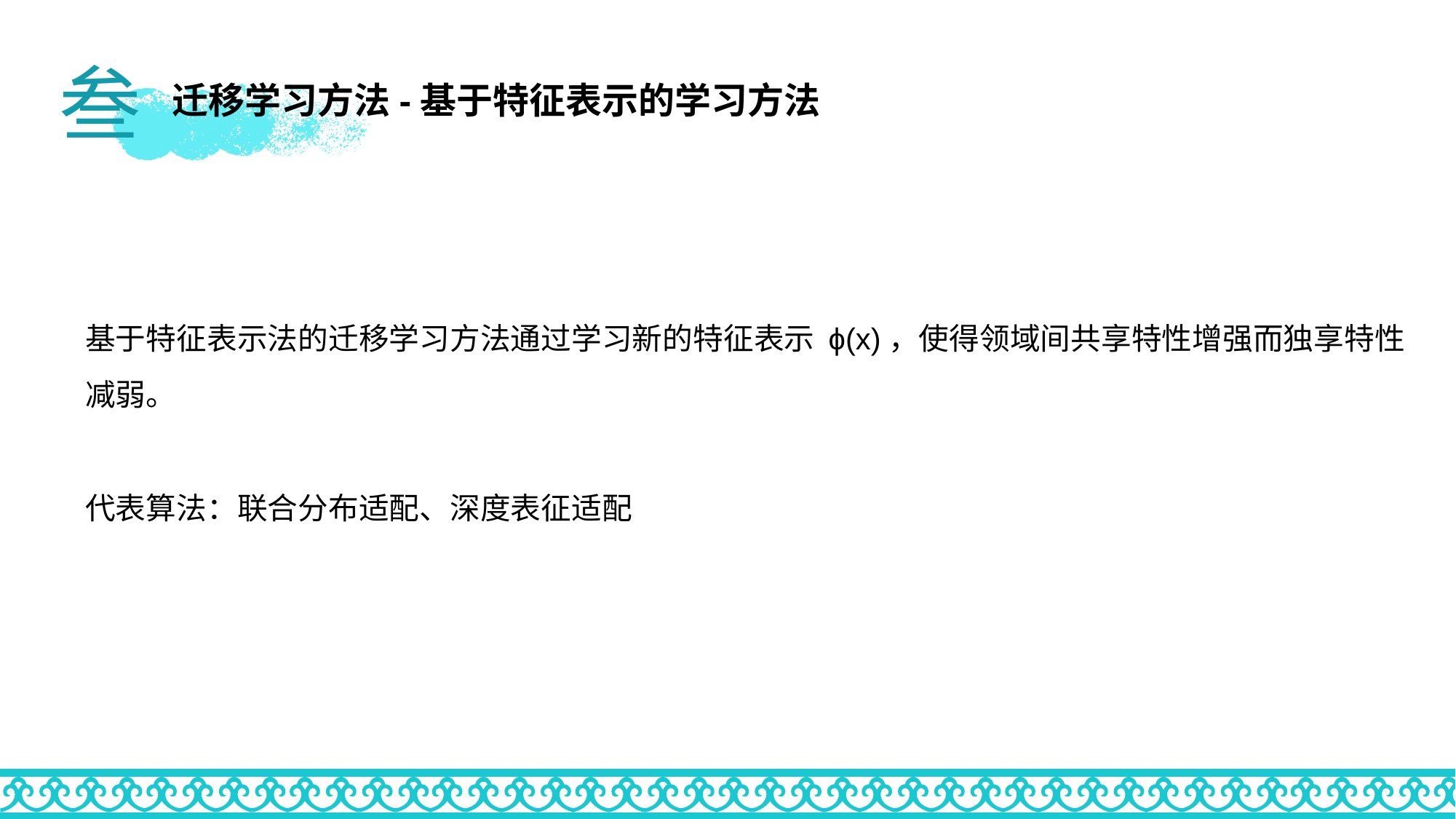

叁
迁移学习方法-基于特征表示的学习方法

基于特征表示法的迁移学习方法通过学习新的特征表示 ϕ(x)，使得领域间共享特性增强而独享特性
减弱。

代表算法：联合分布适配、深度表征适配